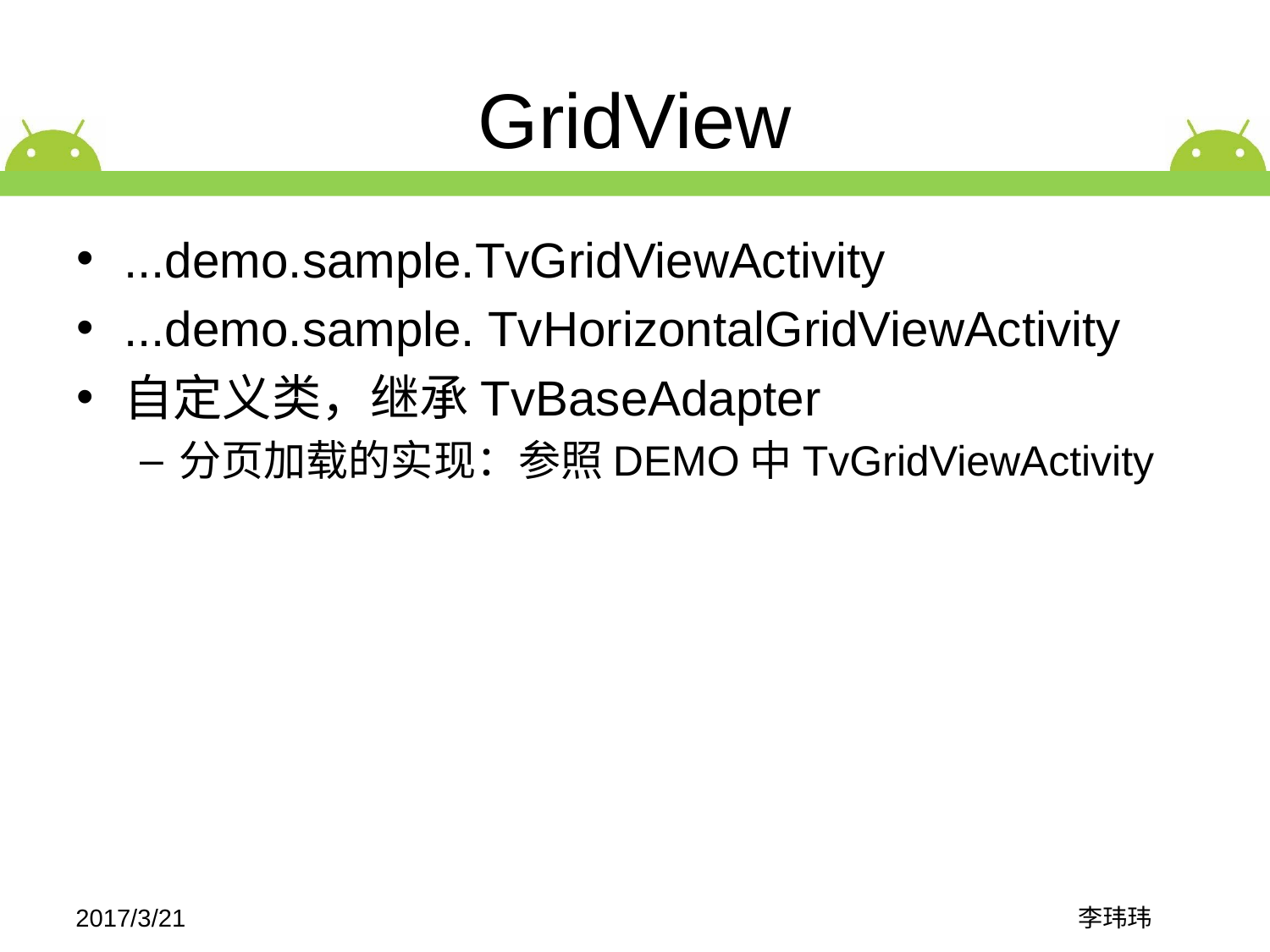

# GridView
...demo.sample.TvGridViewActivity
...demo.sample. TvHorizontalGridViewActivity
自定义类，继承TvBaseAdapter
分页加载的实现：参照DEMO中TvGridViewActivity